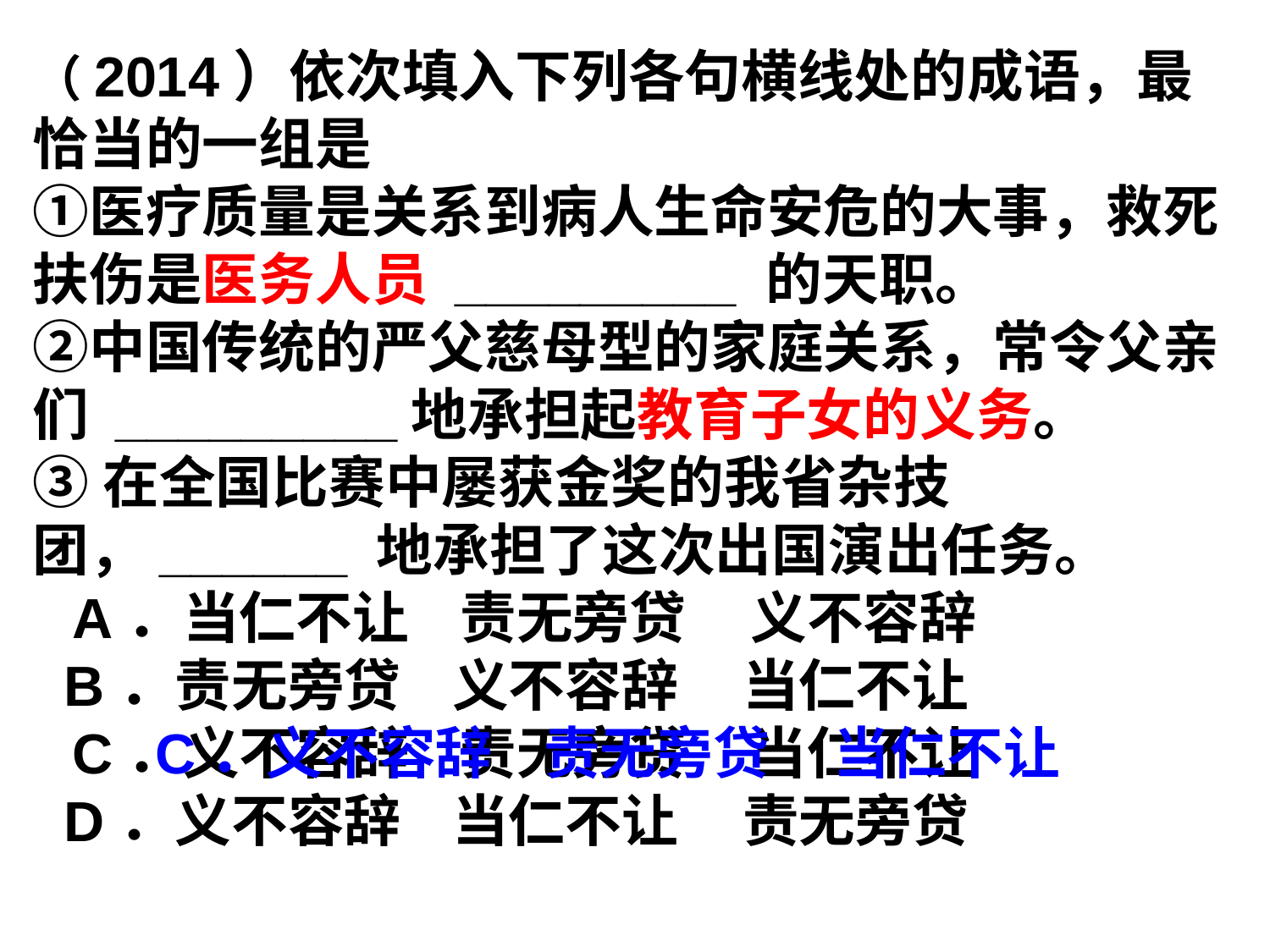

（2014）依次填入下列各句横线处的成语，最恰当的一组是
①医疗质量是关系到病人生命安危的大事，救死扶伤是医务人员 _________ 的天职。
②中国传统的严父慈母型的家庭关系，常令父亲们 _________地承担起教育子女的义务。
③在全国比赛中屡获金奖的我省杂技团，______ 地承担了这次出国演出任务。
  A．当仁不让    责无旁贷     义不容辞
  B．责无旁贷    义不容辞     当仁不让
  C．义不容辞    责无旁贷     当仁不让
  D．义不容辞    当仁不让     责无旁贷
C．义不容辞    责无旁贷     当仁不让